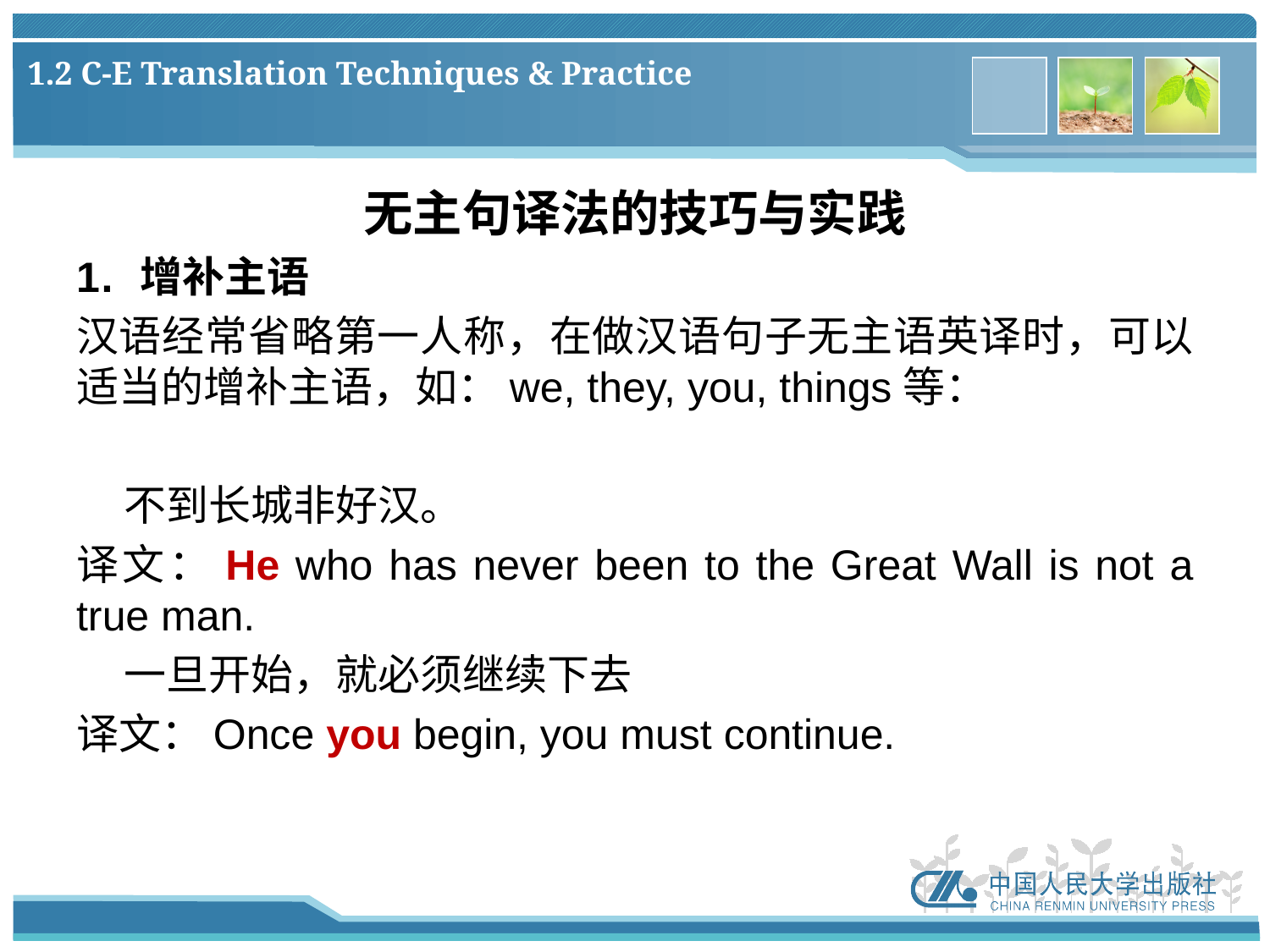

# 1.2 C-E Translation Techniques & Practice
无主句译法的技巧与实践
增补主语
汉语经常省略第一人称，在做汉语句子无主语英译时，可以适当的增补主语，如：we, they, you, things等：

    不到长城非好汉。
译文：He who has never been to the Great Wall is not a true man.
    一旦开始，就必须继续下去
译文：Once you begin, you must continue.